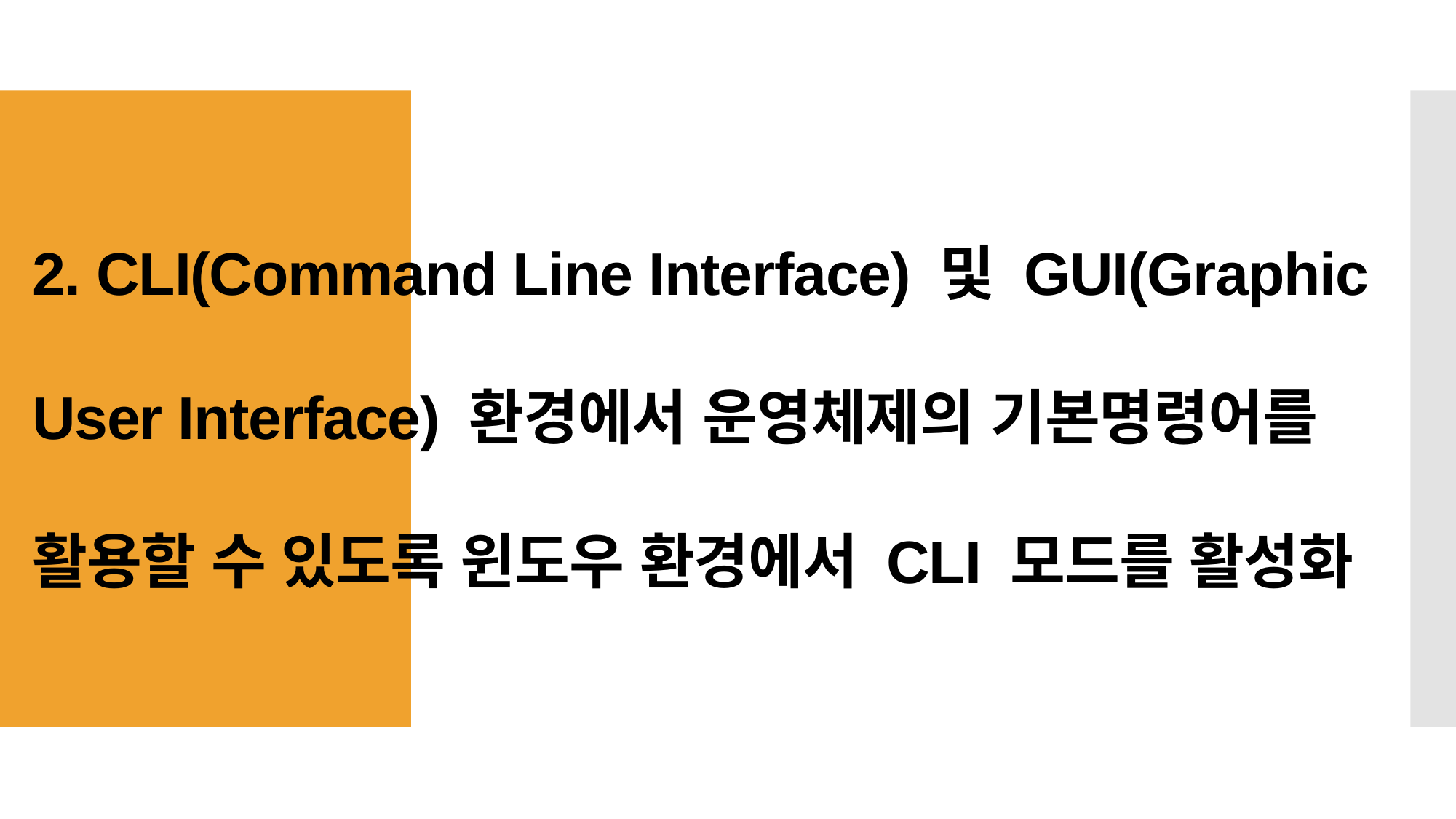

# 2. CLI(Command Line Interface) 및 GUI(Graphic User Interface) 환경에서 운영체제의 기본명령어를 활용할 수 있도록 윈도우 환경에서 CLI 모드를 활성화